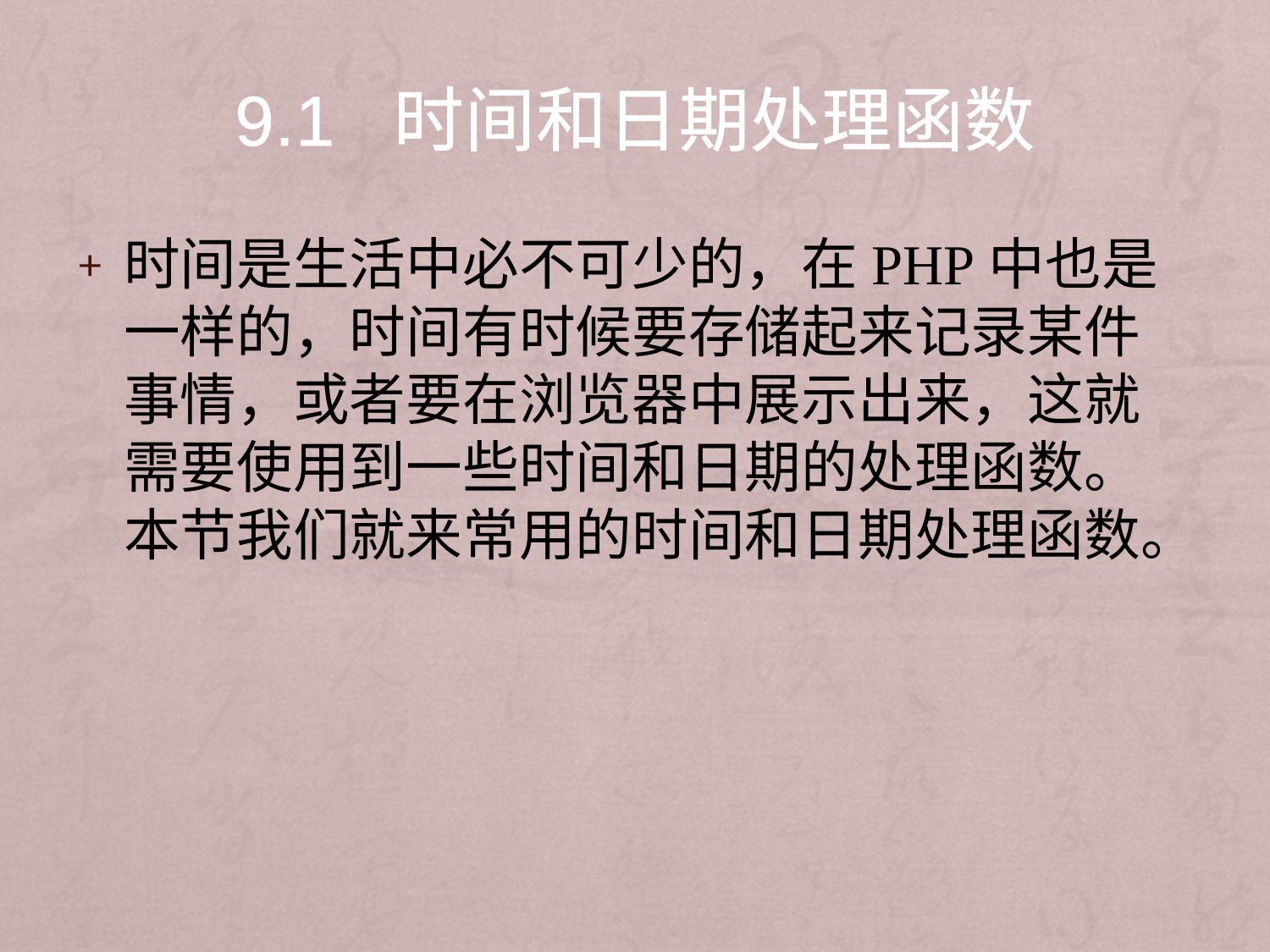

# 9.1  时间和日期处理函数
时间是生活中必不可少的，在PHP中也是一样的，时间有时候要存储起来记录某件事情，或者要在浏览器中展示出来，这就需要使用到一些时间和日期的处理函数。本节我们就来常用的时间和日期处理函数。